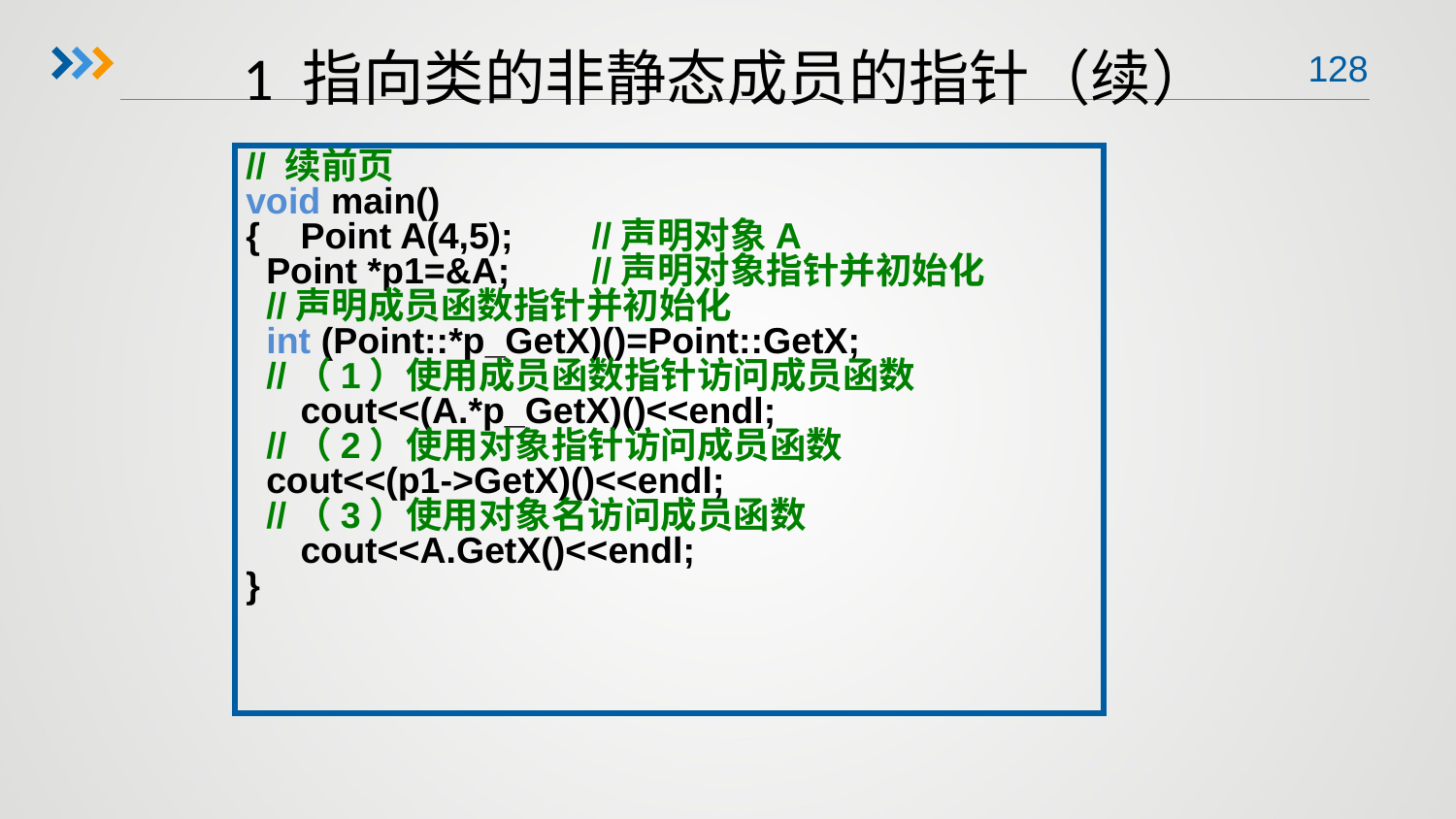

1 指向类的非静态成员的指针（续）
// 续前页
void main()
{	Point A(4,5);	//声明对象A
  Point *p1=&A;	//声明对象指针并初始化
  //声明成员函数指针并初始化
  int (Point::*p_GetX)()=Point::GetX;
  //（1）使用成员函数指针访问成员函数cout<<(A.*p_GetX)()<<endl;
  //（2）使用对象指针访问成员函数
  cout<<(p1->GetX)()<<endl;
  //（3）使用对象名访问成员函数cout<<A.GetX()<<endl;
}